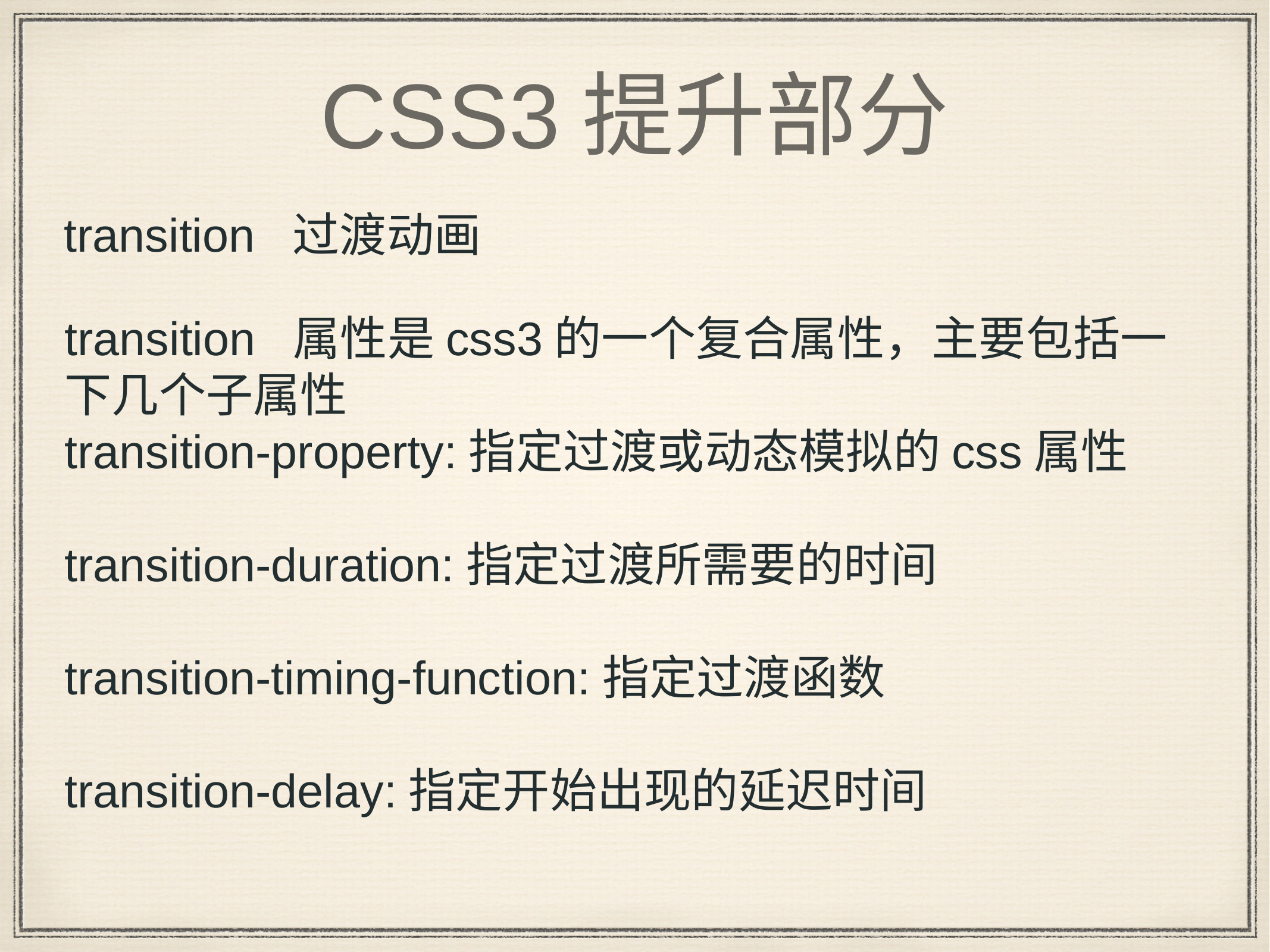

# CSS3提升部分
transition  过渡动画
transition  属性是css3的一个复合属性，主要包括一下几个子属性
transition-property:指定过渡或动态模拟的css属性

transition-duration:指定过渡所需要的时间

transition-timing-function:指定过渡函数

transition-delay:指定开始出现的延迟时间